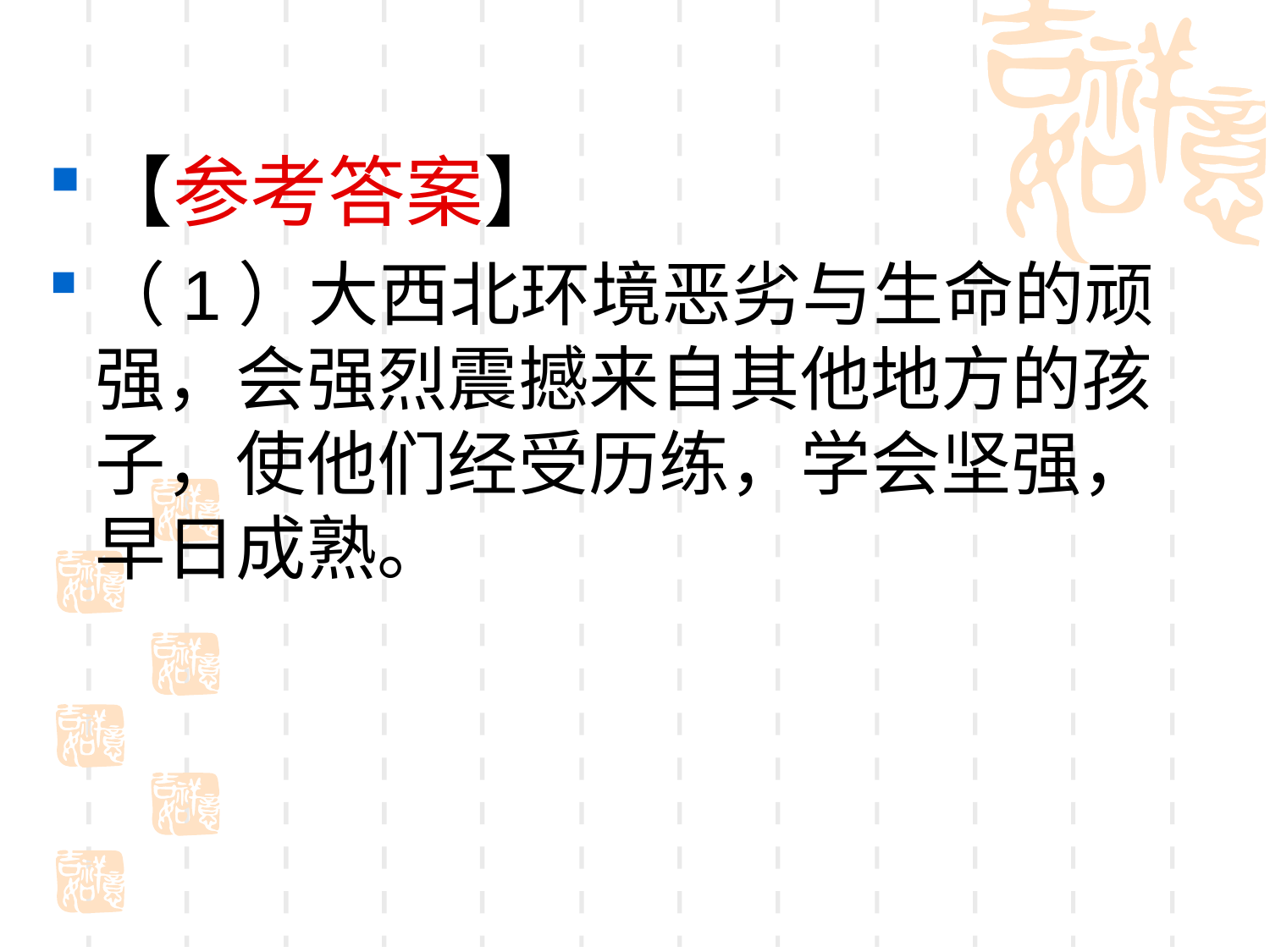

【参考答案】
（1）大西北环境恶劣与生命的顽强，会强烈震撼来自其他地方的孩子，使他们经受历练，学会坚强，早日成熟。